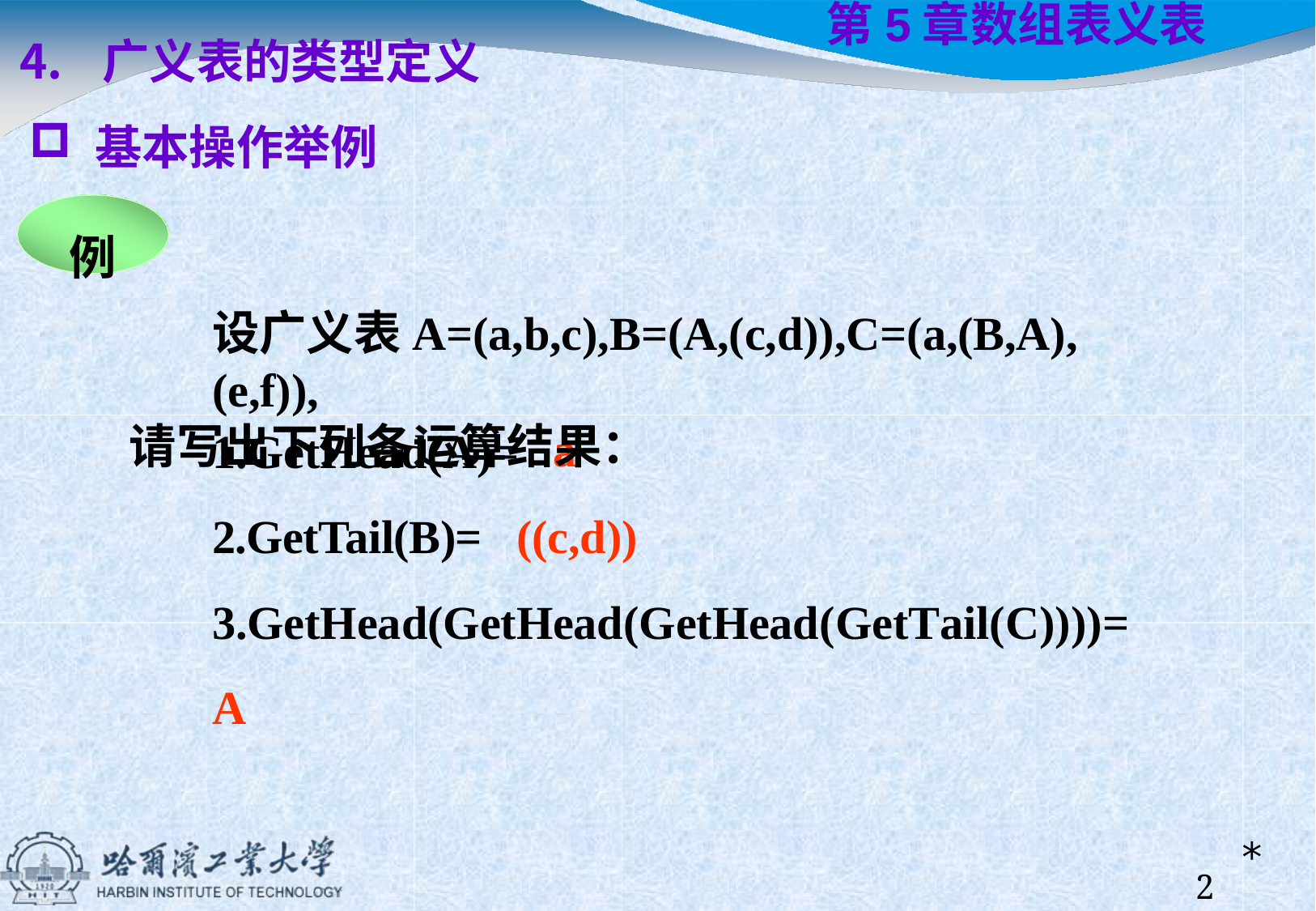

广义表的类型定义
基本操作举例

例
设广义表A=(a,b,c),B=(A,(c,d)),C=(a,(B,A),(e,f)),
请写出下列各运算结果：
# 第5章	数组表义表

a
1.GetHead(A)=
2.GetTail(B)=	((c,d))  3.GetHead(GetHead(GetHead(GetTail(C))))=	A
*
22